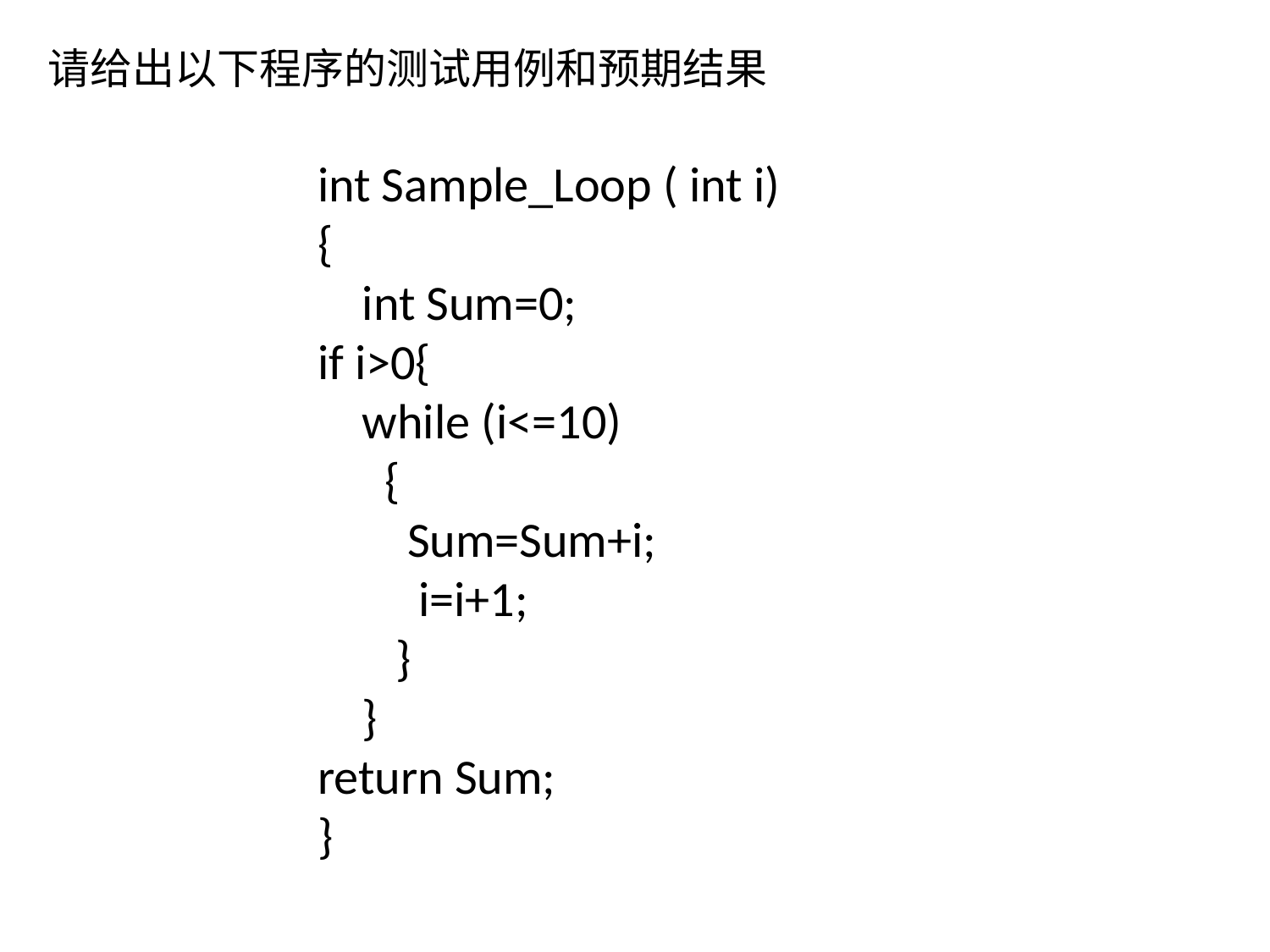

请给出以下程序的测试用例和预期结果
int Sample_Loop ( int i)
{
    int Sum=0;
if i>0{
    while (i<=10)
      {
        Sum=Sum+i;
         i=i+1;
       }
    }
return Sum;
}

13